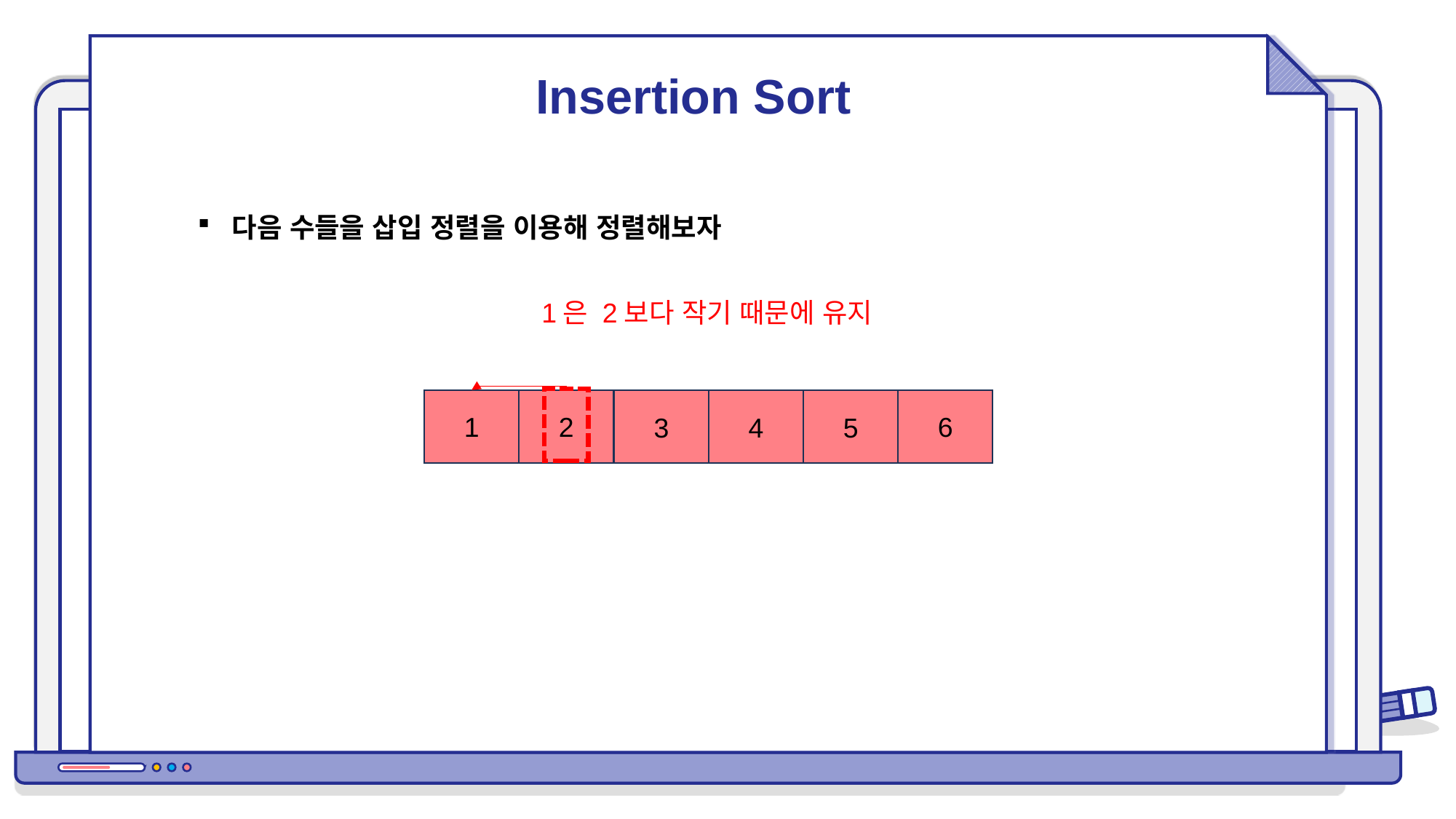

Insertion Sort

다음 수들을 삽입 정렬을 이용해 정렬해보자
1은 2보다 작기 때문에 유지

1
2
6
5
3
4